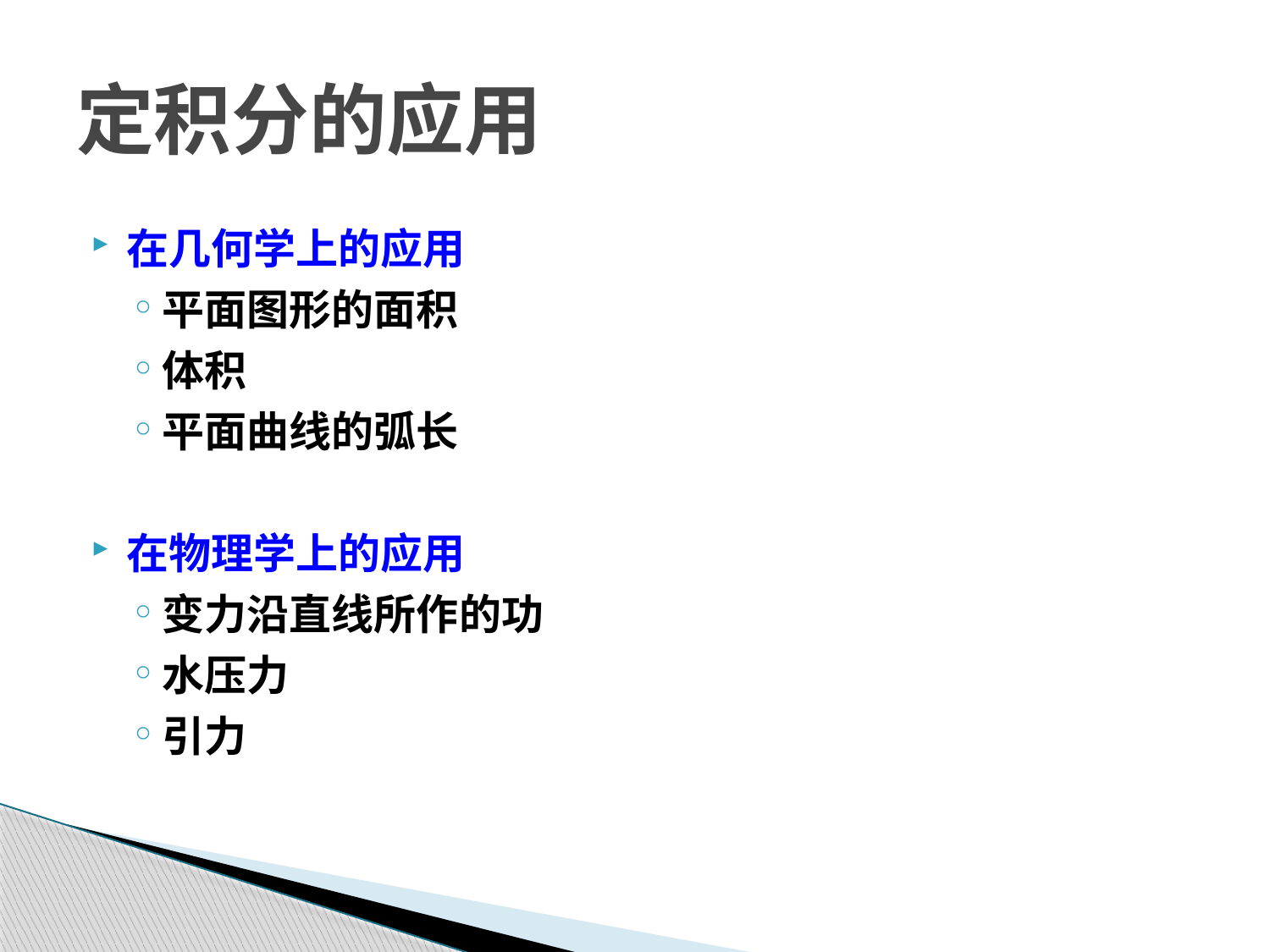

# 定积分的应用
在几何学上的应用
平面图形的面积
体积
平面曲线的弧长

在物理学上的应用
变力沿直线所作的功
水压力
引力